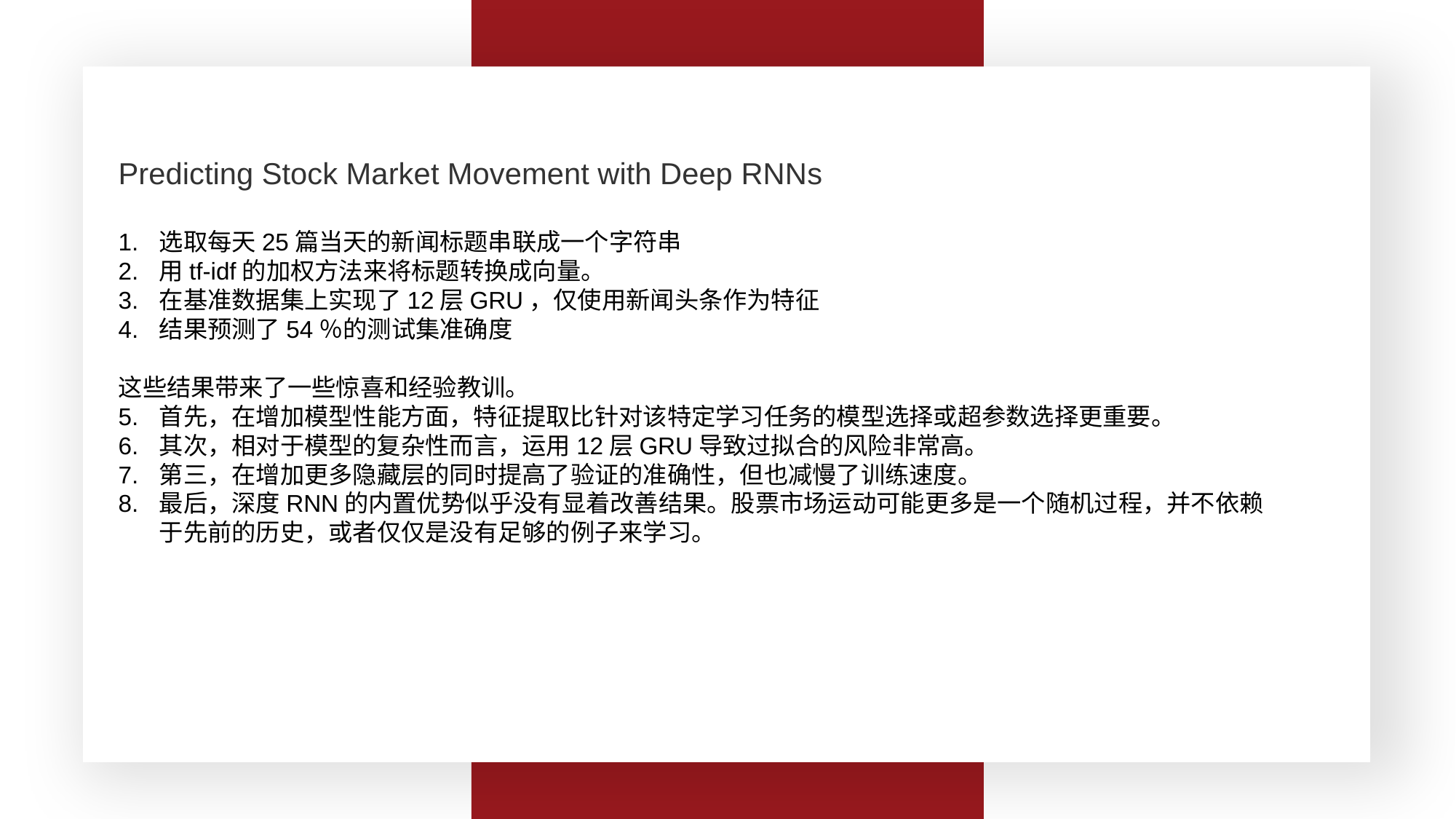

技术分析

Predicting Stock Market Movement with Deep RNNs

选取每天25篇当天的新闻标题串联成一个字符串
用tf-idf的加权方法来将标题转换成向量。
在基准数据集上实现了12层GRU，仅使用新闻头条作为特征
结果预测了54％的测试集准确度

这些结果带来了一些惊喜和经验教训。
首先，在增加模型性能方面，特征提取比针对该特定学习任务的模型选择或超参数选择更重要。
其次，相对于模型的复杂性而言，运用12层GRU导致过拟合的风险非常高。
第三，在增加更多隐藏层的同时提高了验证的准确性，但也减慢了训练速度。
最后，深度RNN的内置优势似乎没有显着改善结果。股票市场运动可能更多是一个随机过程，并不依赖于先前的历史，或者仅仅是没有足够的例子来学习。